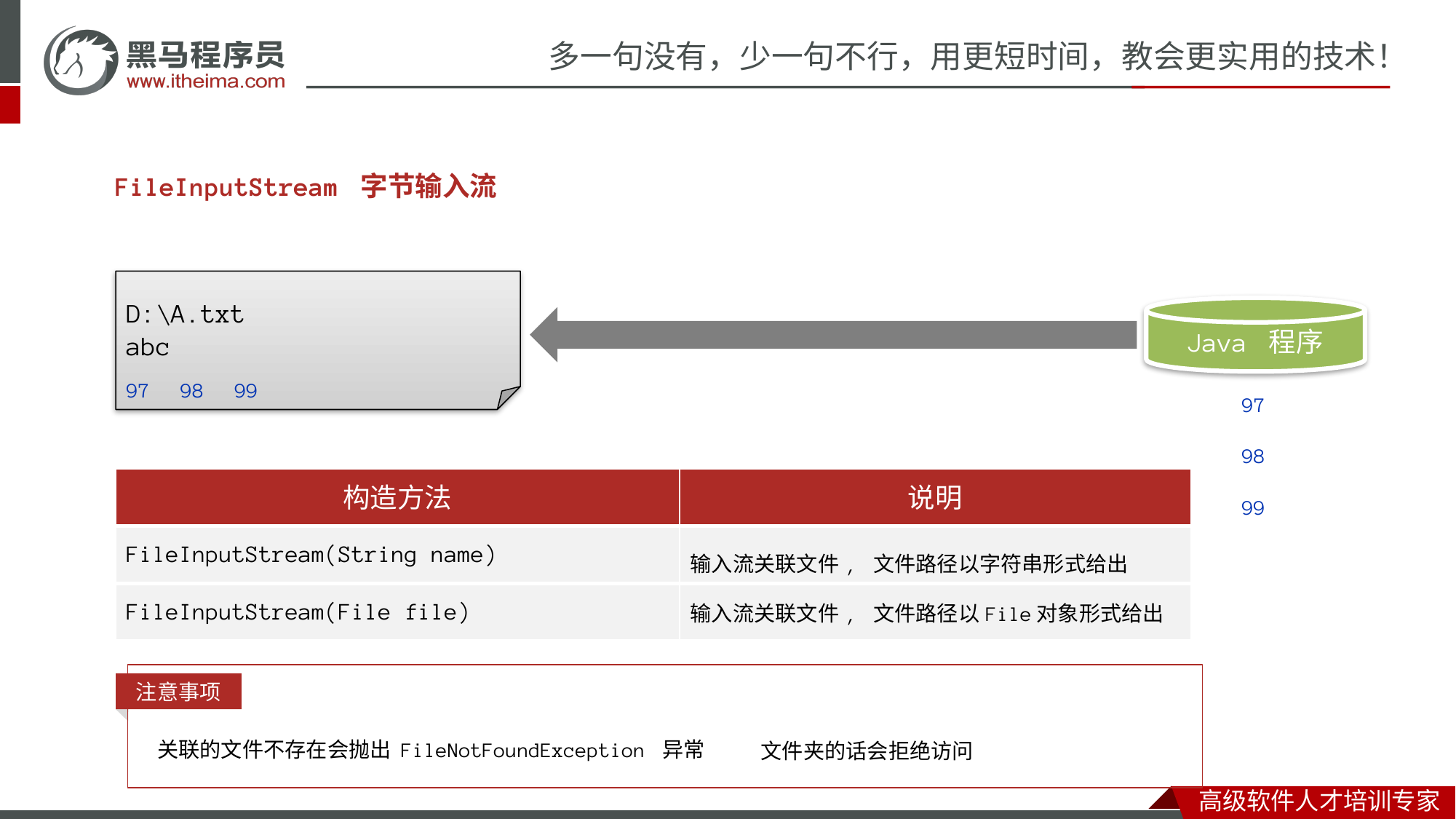

FileInputStream 字节输入流
D:\A.txt
abc
Java 程序

97
98
99
97
98
| 构造方法 | 说明 |
| --- | --- |
| FileInputStream(String name) | 输入流关联文件, 文件路径以字符串形式给出 |
| FileInputStream(File file) | 输入流关联文件, 文件路径以File对象形式给出 |
99

注意事项

关联的文件不存在会抛出 FileNotFoundException 异常
文件夹的话会拒绝访问